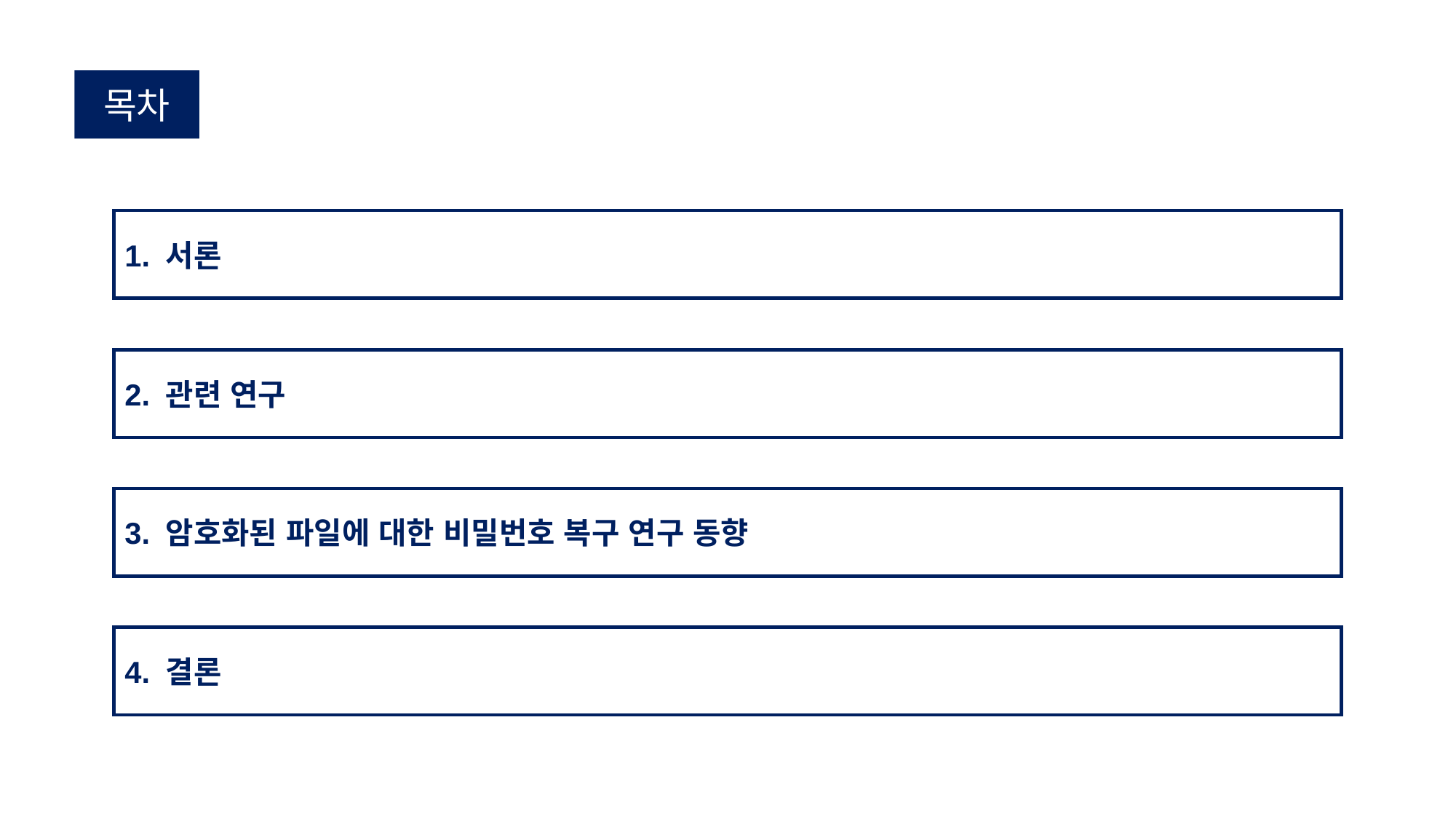

목차
1. 서론
2. 관련 연구
3. 암호화된 파일에 대한 비밀번호 복구 연구 동향
4. 결론